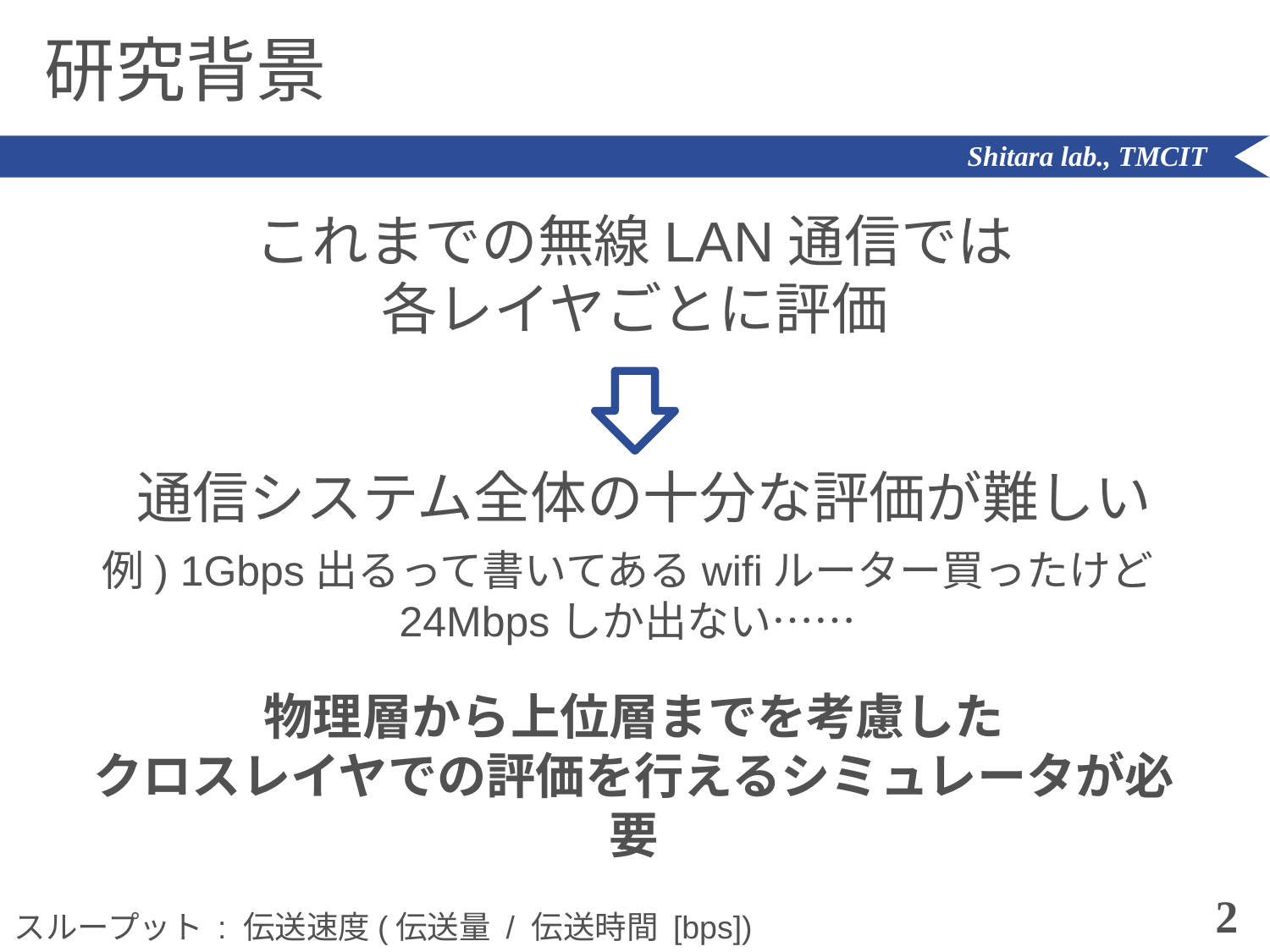

# 研究背景
これまでの無線LAN通信では
各レイヤごとに評価

通信システム全体の十分な評価が難しい
例) 1Gbps出るって書いてあるwifiルーター買ったけど
24Mbpsしか出ない……
物理層から上位層までを考慮した
クロスレイヤでの評価を行えるシミュレータが必要
2
スループット : 伝送速度(伝送量 / 伝送時間 [bps])